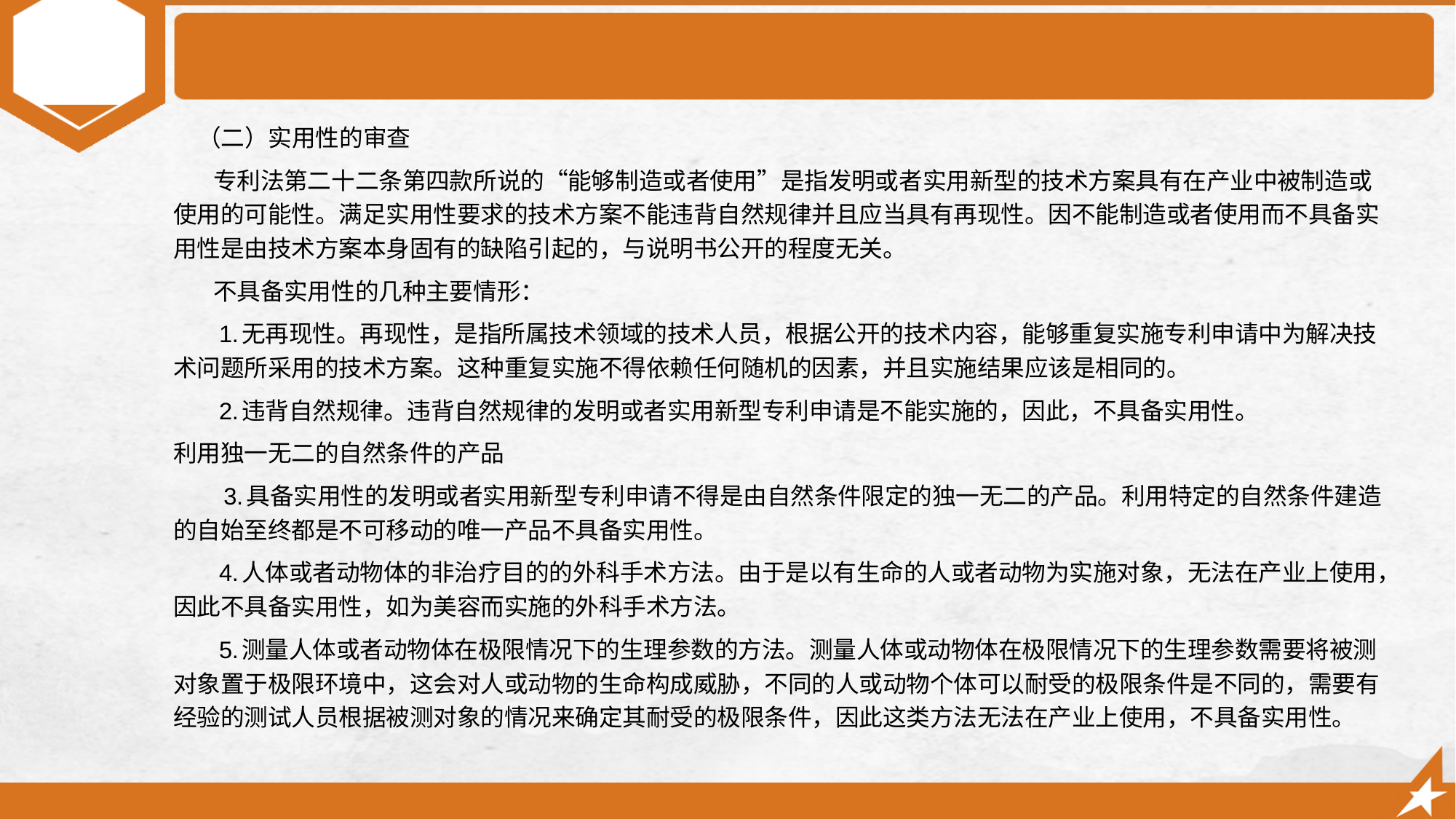

（二）实用性的审查
       专利法第二十二条第四款所说的“能够制造或者使用”是指发明或者实用新型的技术方案具有在产业中被制造或使用的可能性。满足实用性要求的技术方案不能违背自然规律并且应当具有再现性。因不能制造或者使用而不具备实用性是由技术方案本身固有的缺陷引起的，与说明书公开的程度无关。
       不具备实用性的几种主要情形：
       1.无再现性。再现性，是指所属技术领域的技术人员，根据公开的技术内容，能够重复实施专利申请中为解决技术问题所采用的技术方案。这种重复实施不得依赖任何随机的因素，并且实施结果应该是相同的。
       2.违背自然规律。违背自然规律的发明或者实用新型专利申请是不能实施的，因此，不具备实用性。
利用独一无二的自然条件的产品
　　3.具备实用性的发明或者实用新型专利申请不得是由自然条件限定的独一无二的产品。利用特定的自然条件建造的自始至终都是不可移动的唯一产品不具备实用性。
       4.人体或者动物体的非治疗目的的外科手术方法。由于是以有生命的人或者动物为实施对象，无法在产业上使用，因此不具备实用性，如为美容而实施的外科手术方法。
       5.测量人体或者动物体在极限情况下的生理参数的方法。测量人体或动物体在极限情况下的生理参数需要将被测对象置于极限环境中，这会对人或动物的生命构成威胁，不同的人或动物个体可以耐受的极限条件是不同的，需要有经验的测试人员根据被测对象的情况来确定其耐受的极限条件，因此这类方法无法在产业上使用，不具备实用性。